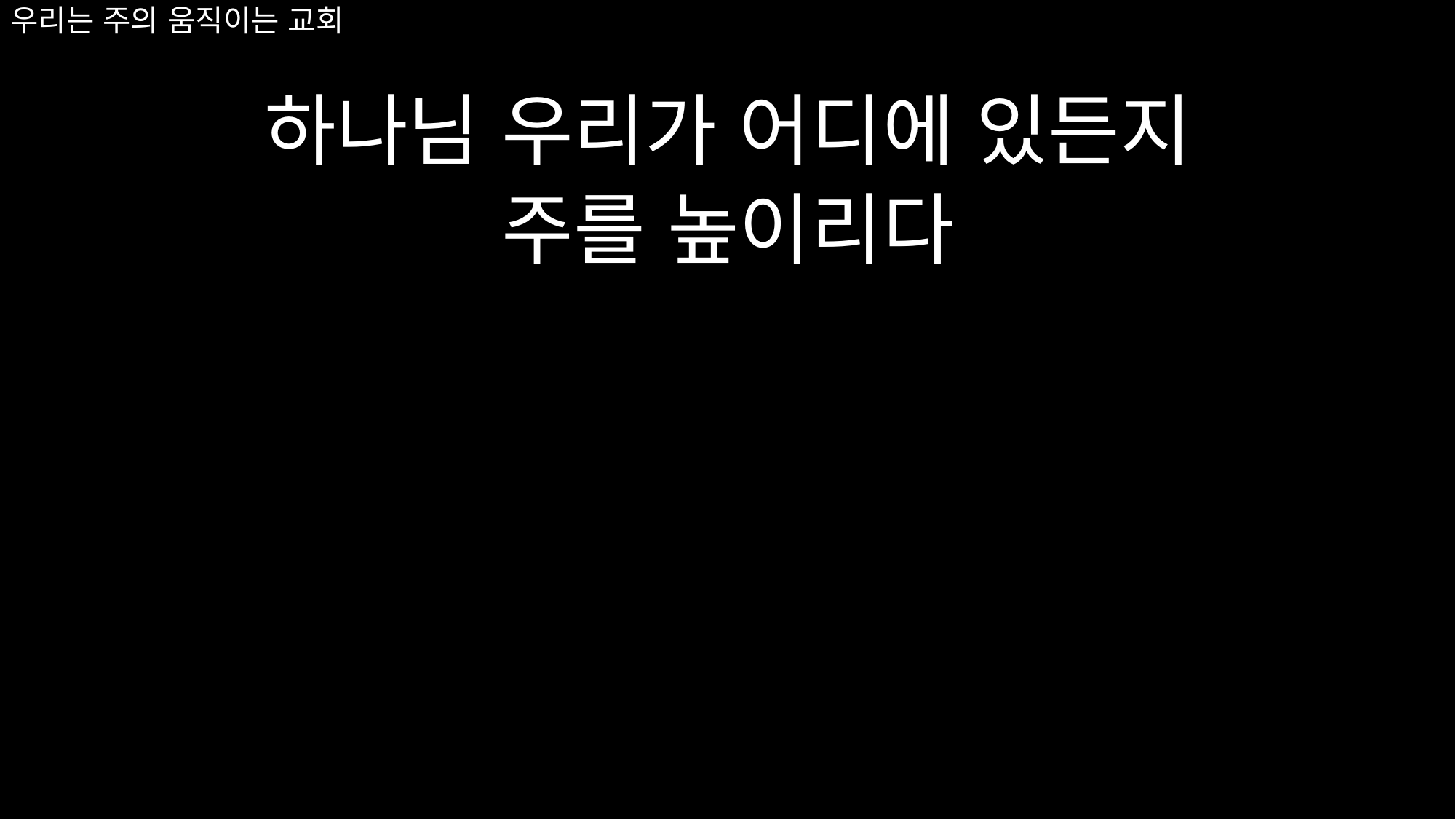

하나님 우리가 어디에 있든지
주를 높이리다

# 우리는 주의 움직이는 교회